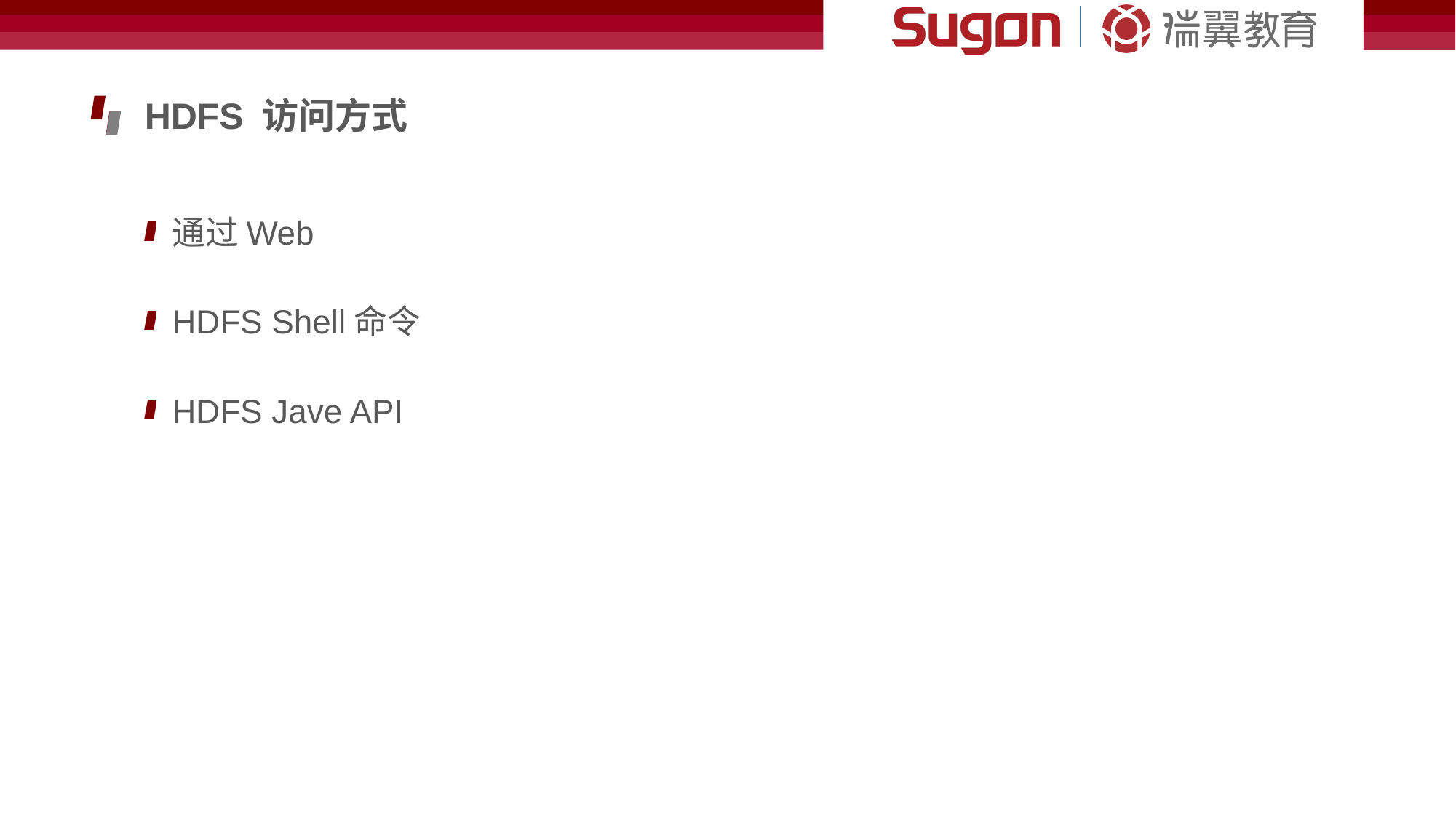

HDFS 访问方式

通过Web
HDFS Shell命令
HDFS Jave API